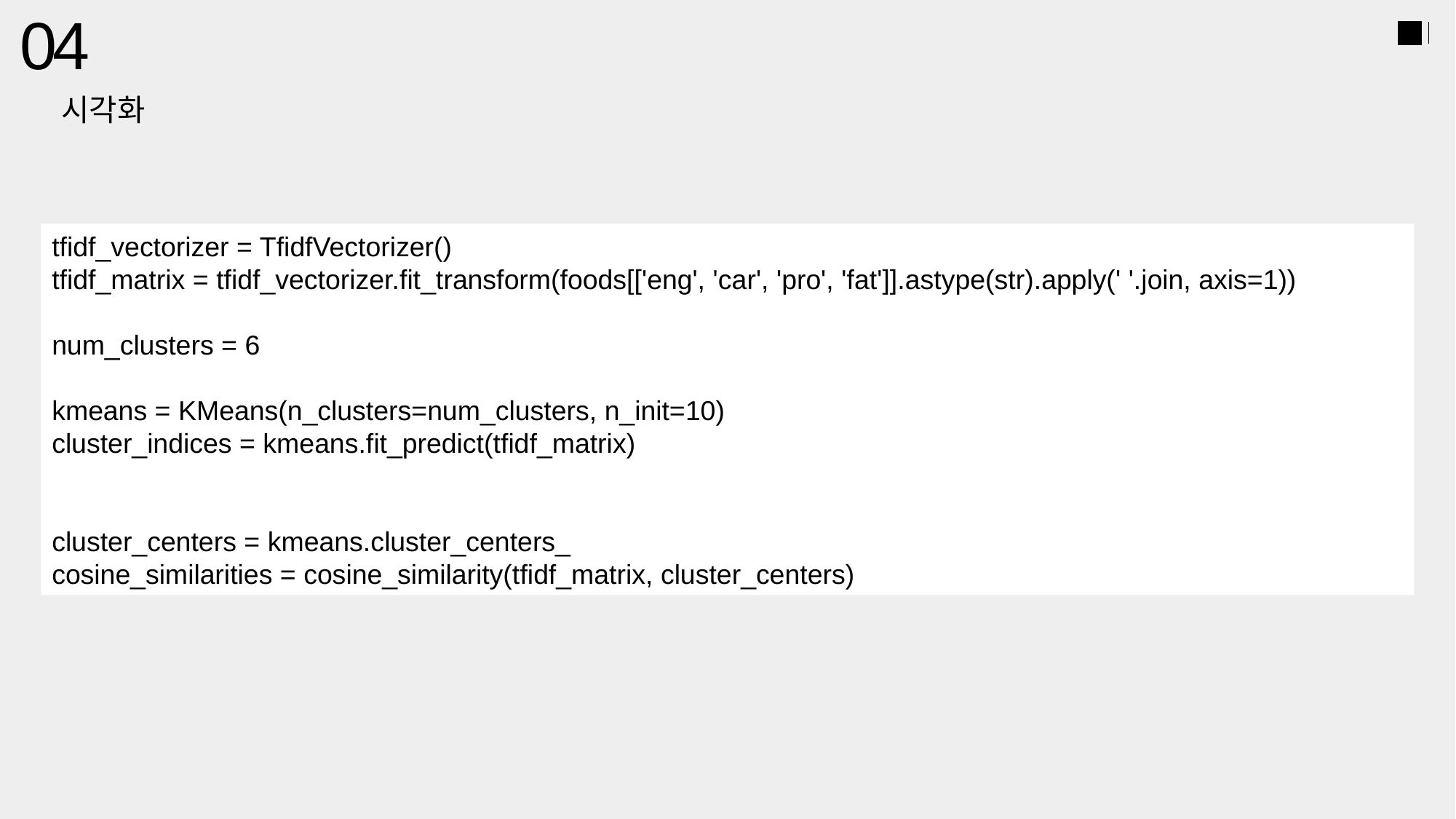

04

시각화
tfidf_vectorizer = TfidfVectorizer()
tfidf_matrix = tfidf_vectorizer.fit_transform(foods[['eng', 'car', 'pro', 'fat']].astype(str).apply(' '.join, axis=1))

num_clusters = 6

kmeans = KMeans(n_clusters=num_clusters, n_init=10)
cluster_indices = kmeans.fit_predict(tfidf_matrix)

cluster_centers = kmeans.cluster_centers_
cosine_similarities = cosine_similarity(tfidf_matrix, cluster_centers)